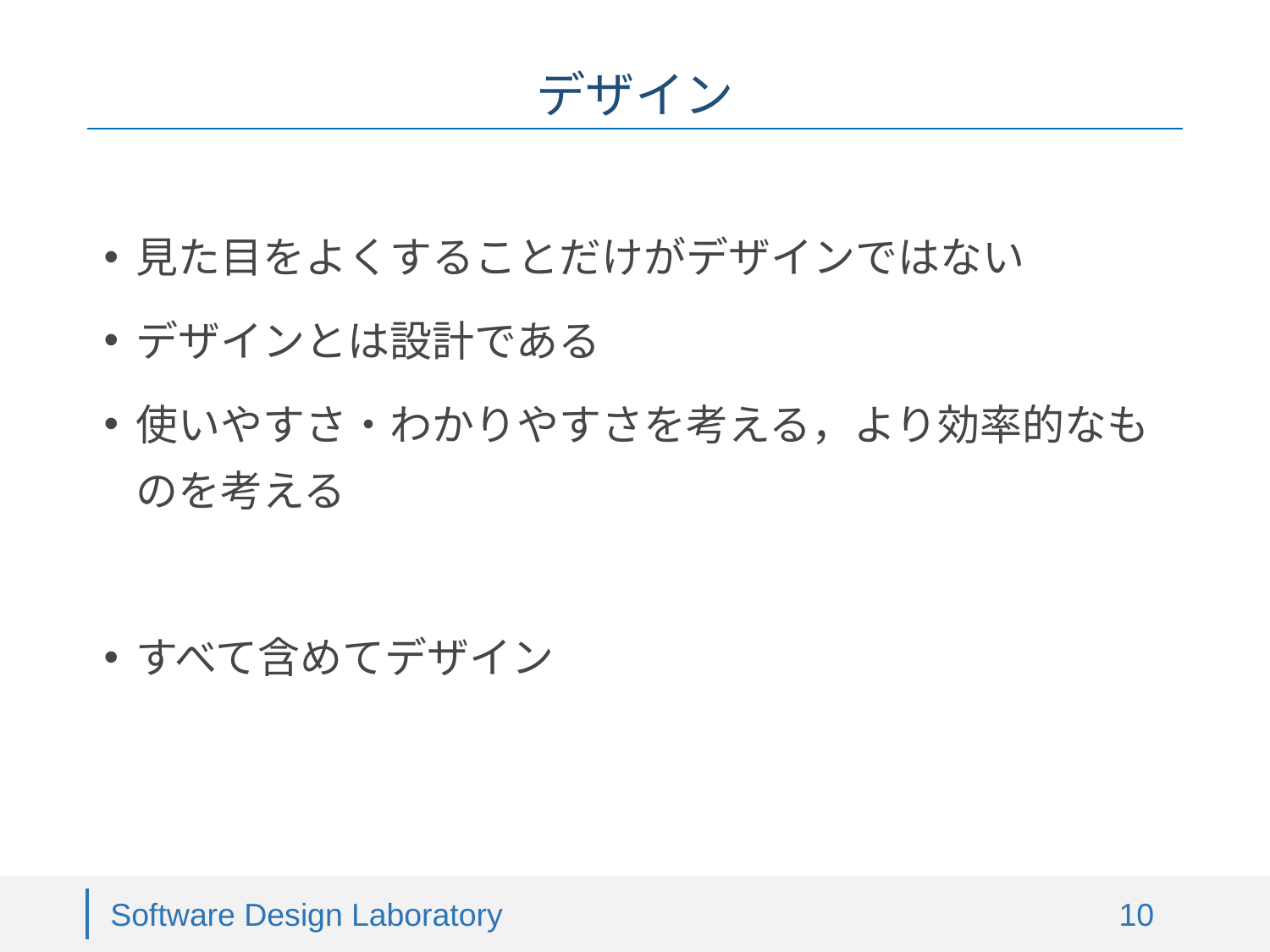

# デザイン
見た目をよくすることだけがデザインではない
デザインとは設計である
使いやすさ・わかりやすさを考える，より効率的なものを考える

すべて含めてデザイン